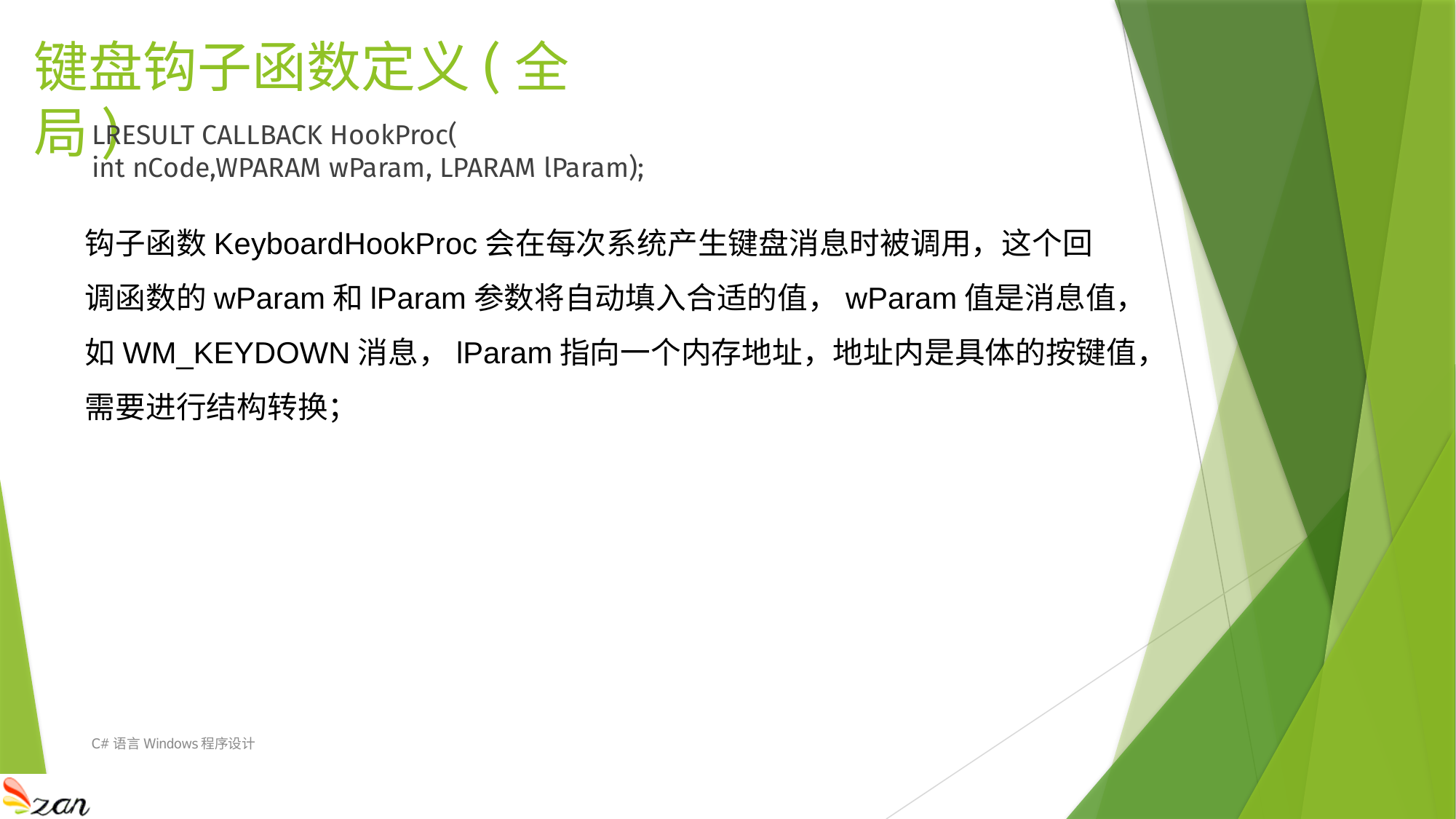

# 键盘钩子函数定义(全局)
LRESULT CALLBACK HookProc(
int nCode,WPARAM wParam, LPARAM lParam);
钩子函数KeyboardHookProc会在每次系统产生键盘消息时被调用，这个回
调函数的wParam和lParam参数将自动填入合适的值，wParam值是消息值，
如WM_KEYDOWN消息，lParam指向一个内存地址，地址内是具体的按键值，
需要进行结构转换；
C#语言Windows程序设计